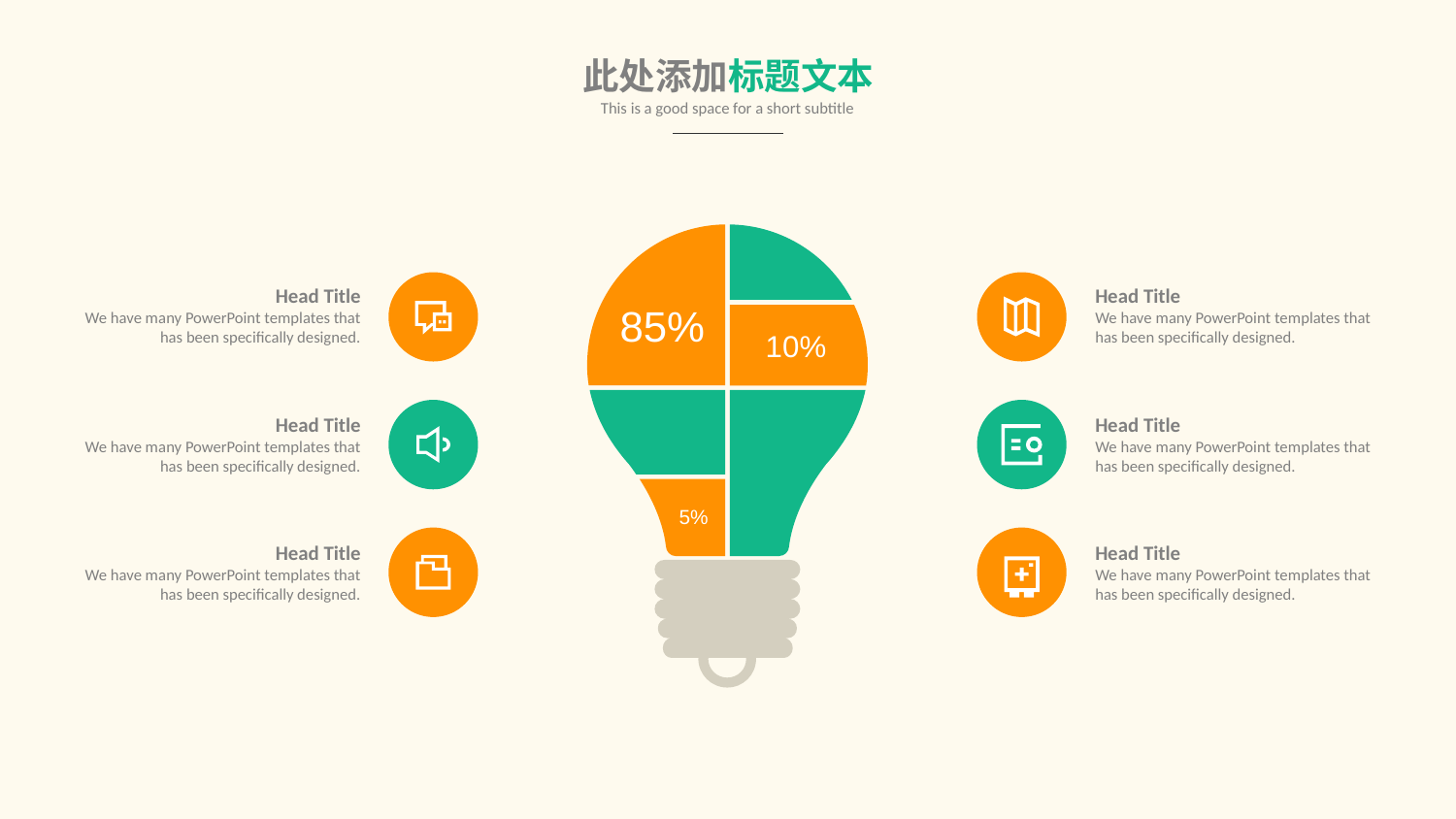

此处添加标题文本
This is a good space for a short subtitle

Head Title
We have many PowerPoint templates that has been specifically designed.
Head Title
We have many PowerPoint templates that has been specifically designed.

85%

10%

Head Title
We have many PowerPoint templates that has been specifically designed.
Head Title
We have many PowerPoint templates that has been specifically designed.

5%

Head Title
We have many PowerPoint templates that has been specifically designed.
Head Title
We have many PowerPoint templates that has been specifically designed.